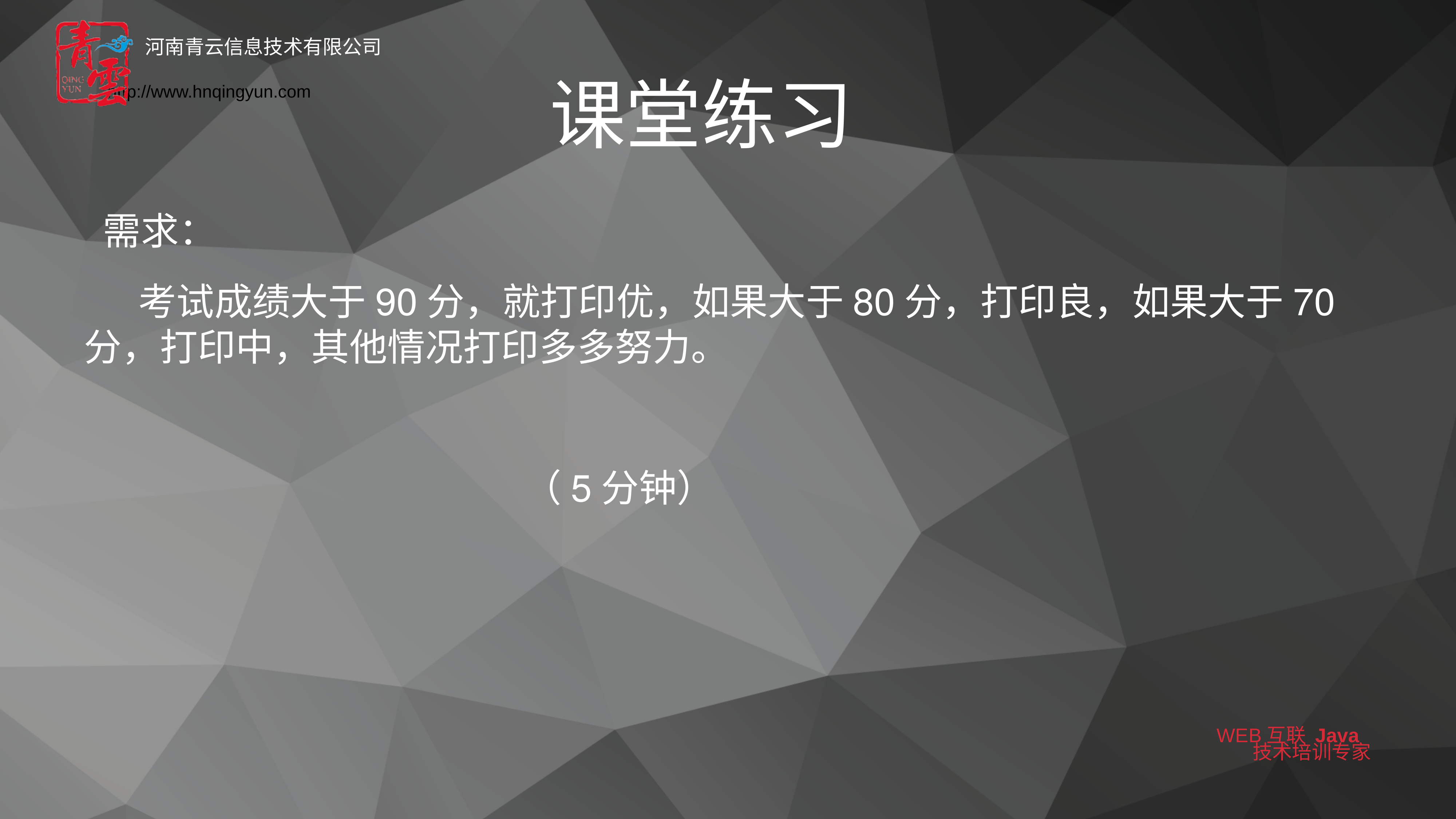

# 课堂练习
需求：
	考试成绩大于90分，就打印优，如果大于80分，打印良，如果大于70分，打印中，其他情况打印多多努力。

                                       （5分钟）